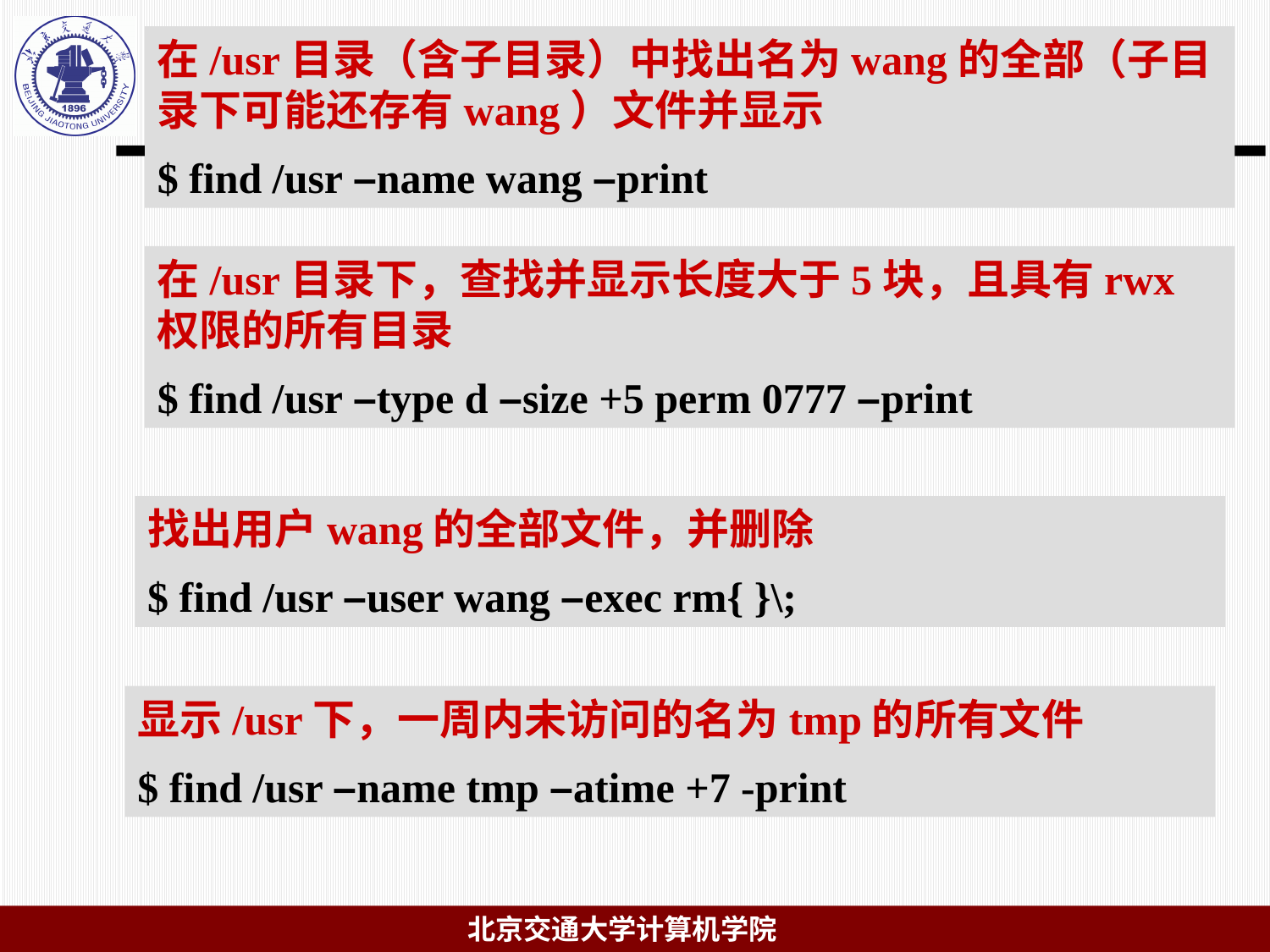

在/usr目录（含子目录）中找出名为wang的全部（子目录下可能还存有wang）文件并显示
$ find /usr –name wang –print
在/usr目录下，查找并显示长度大于5块，且具有rwx权限的所有目录
$ find /usr –type d –size +5 perm 0777 –print
找出用户wang的全部文件，并删除
$ find /usr –user wang –exec rm{ }\;
显示/usr下，一周内未访问的名为tmp的所有文件
$ find /usr –name tmp –atime +7 -print